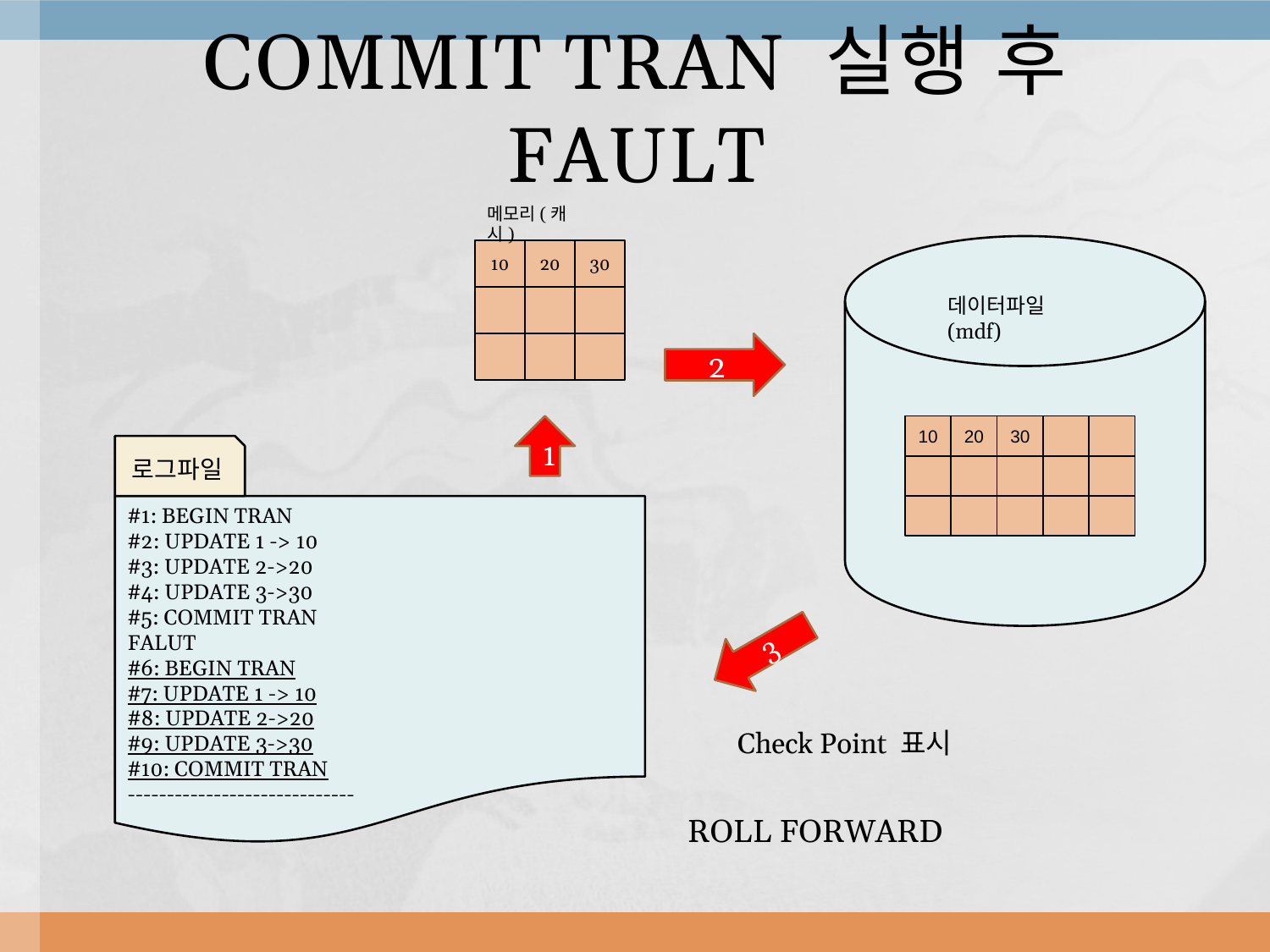

# COMMIT TRAN 실행 후 FAULT
메모리(캐시)

10
20
30

데이터파일(mdf)
2
1
10
20
30

로그파일
#1: BEGIN TRAN
#2: UPDATE 1 -> 10
#3: UPDATE 2->20
#4: UPDATE 3->30
#5: COMMIT TRAN
FALUT
#6: BEGIN TRAN
#7: UPDATE 1 -> 10
#8: UPDATE 2->20
#9: UPDATE 3->30
#10: COMMIT TRAN
-----------------------------

3
Check Point 표시
ROLL FORWARD